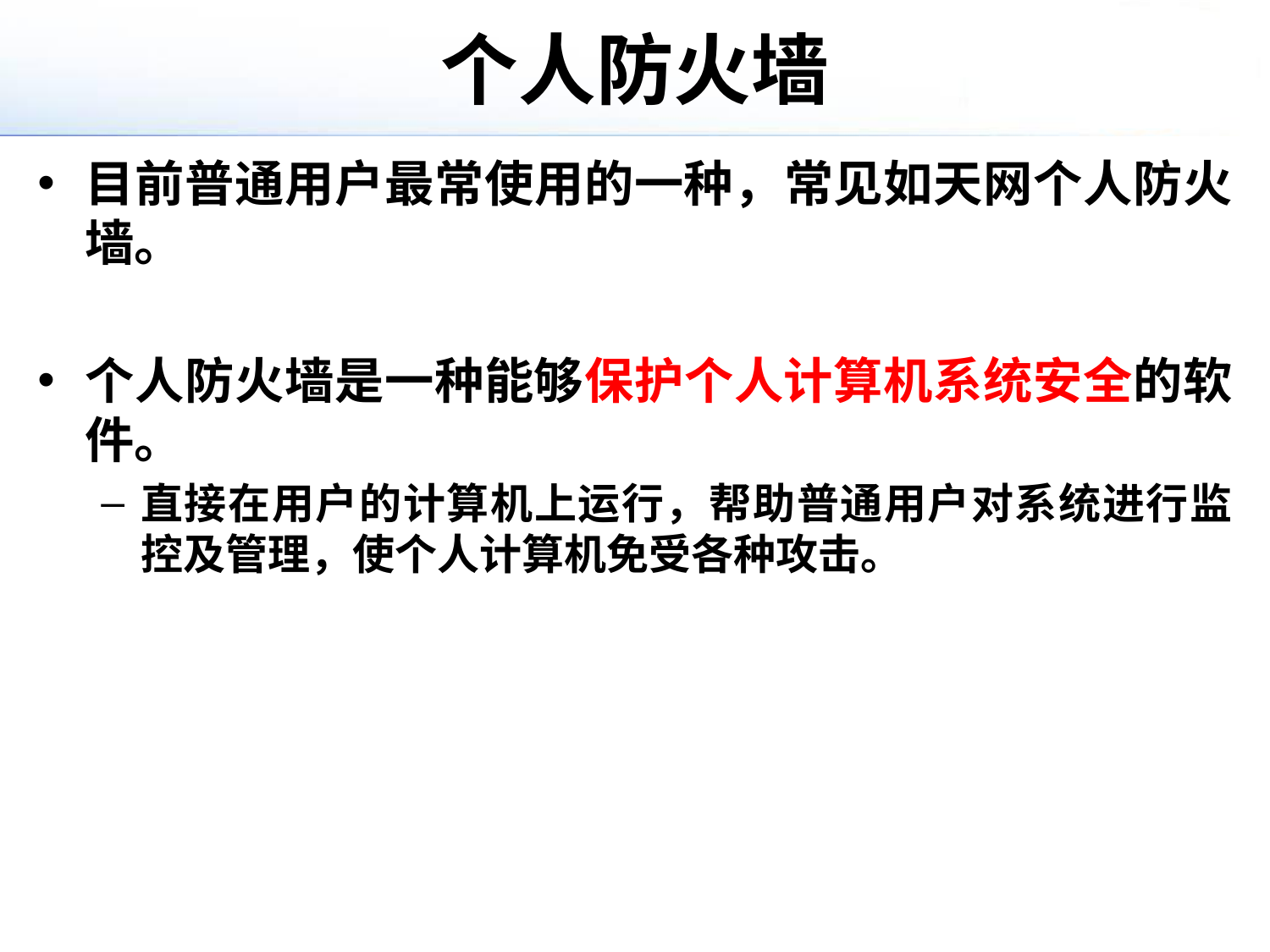

# 个人防火墙
目前普通用户最常使用的一种，常见如天网个人防火墙。

个人防火墙是一种能够保护个人计算机系统安全的软件。
直接在用户的计算机上运行，帮助普通用户对系统进行监控及管理，使个人计算机免受各种攻击。